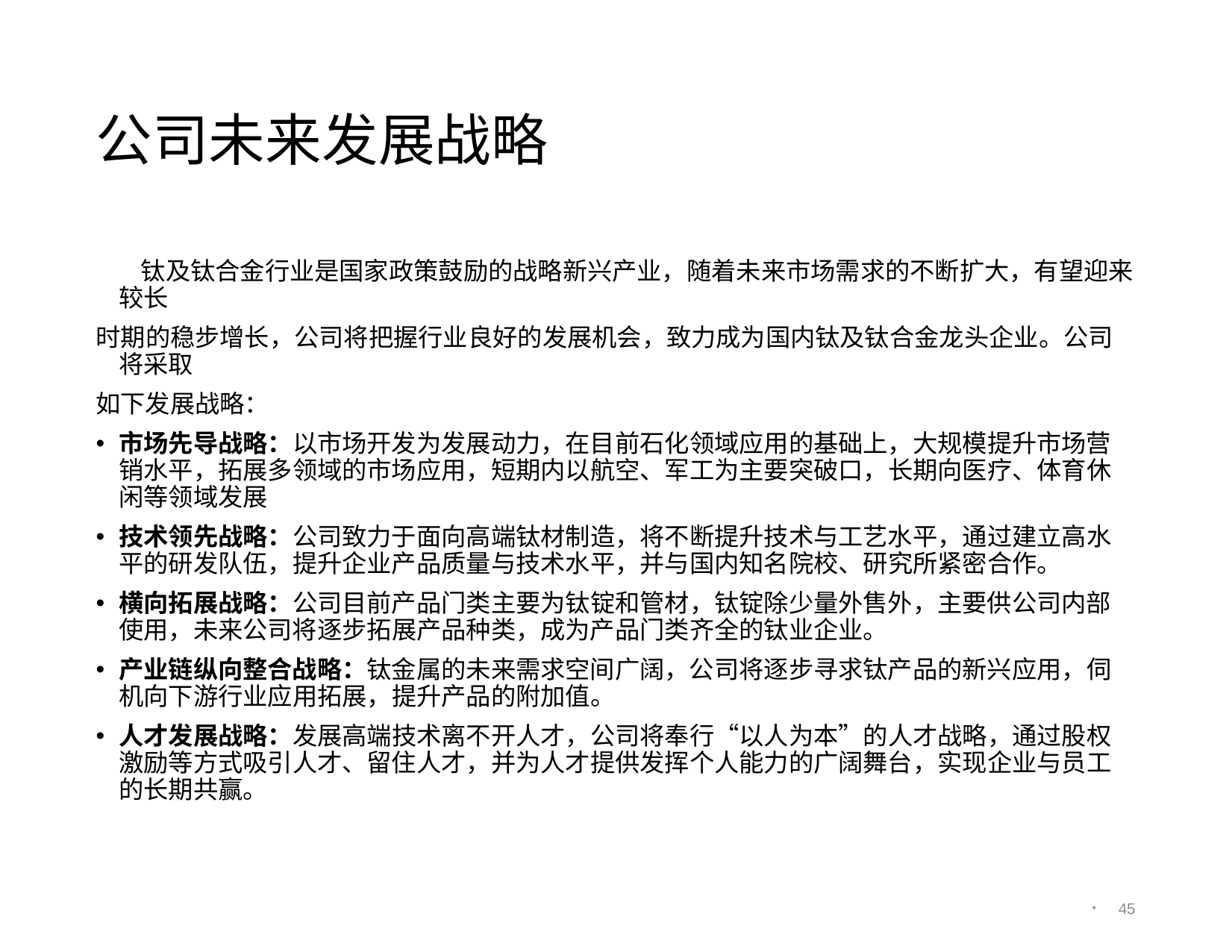

# 公司未来发展战略
       钛及钛合金行业是国家政策鼓励的战略新兴产业，随着未来市场需求的不断扩大，有望迎来较长
时期的稳步增长，公司将把握行业良好的发展机会，致力成为国内钛及钛合金龙头企业。公司将采取
如下发展战略：
市场先导战略：以市场开发为发展动力，在目前石化领域应用的基础上，大规模提升市场营销水平，拓展多领域的市场应用，短期内以航空、军工为主要突破口，长期向医疗、体育休闲等领域发展
技术领先战略：公司致力于面向高端钛材制造，将不断提升技术与工艺水平，通过建立高水平的研发队伍，提升企业产品质量与技术水平，并与国内知名院校、研究所紧密合作。
横向拓展战略：公司目前产品门类主要为钛锭和管材，钛锭除少量外售外，主要供公司内部使用，未来公司将逐步拓展产品种类，成为产品门类齐全的钛业企业。
产业链纵向整合战略：钛金属的未来需求空间广阔，公司将逐步寻求钛产品的新兴应用，伺机向下游行业应用拓展，提升产品的附加值。
人才发展战略：发展高端技术离不开人才，公司将奉行“以人为本”的人才战略，通过股权激励等方式吸引人才、留住人才，并为人才提供发挥个人能力的广阔舞台，实现企业与员工的长期共赢。
45